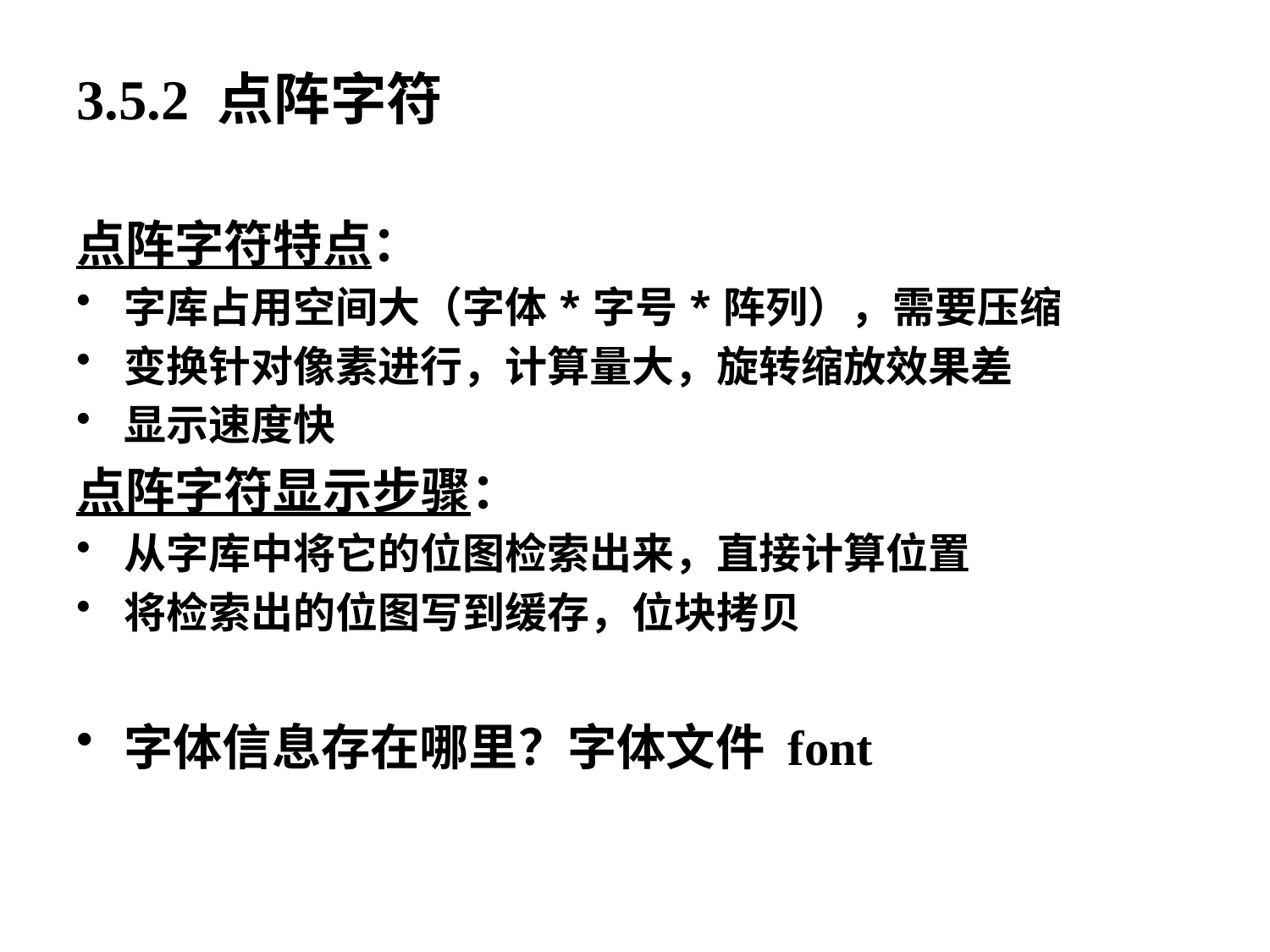

# 3.5.2 点阵字符
点阵字符特点：
字库占用空间大（字体*字号*阵列），需要压缩
变换针对像素进行，计算量大，旋转缩放效果差
显示速度快
点阵字符显示步骤：
从字库中将它的位图检索出来，直接计算位置
将检索出的位图写到缓存，位块拷贝

字体信息存在哪里？字体文件 font